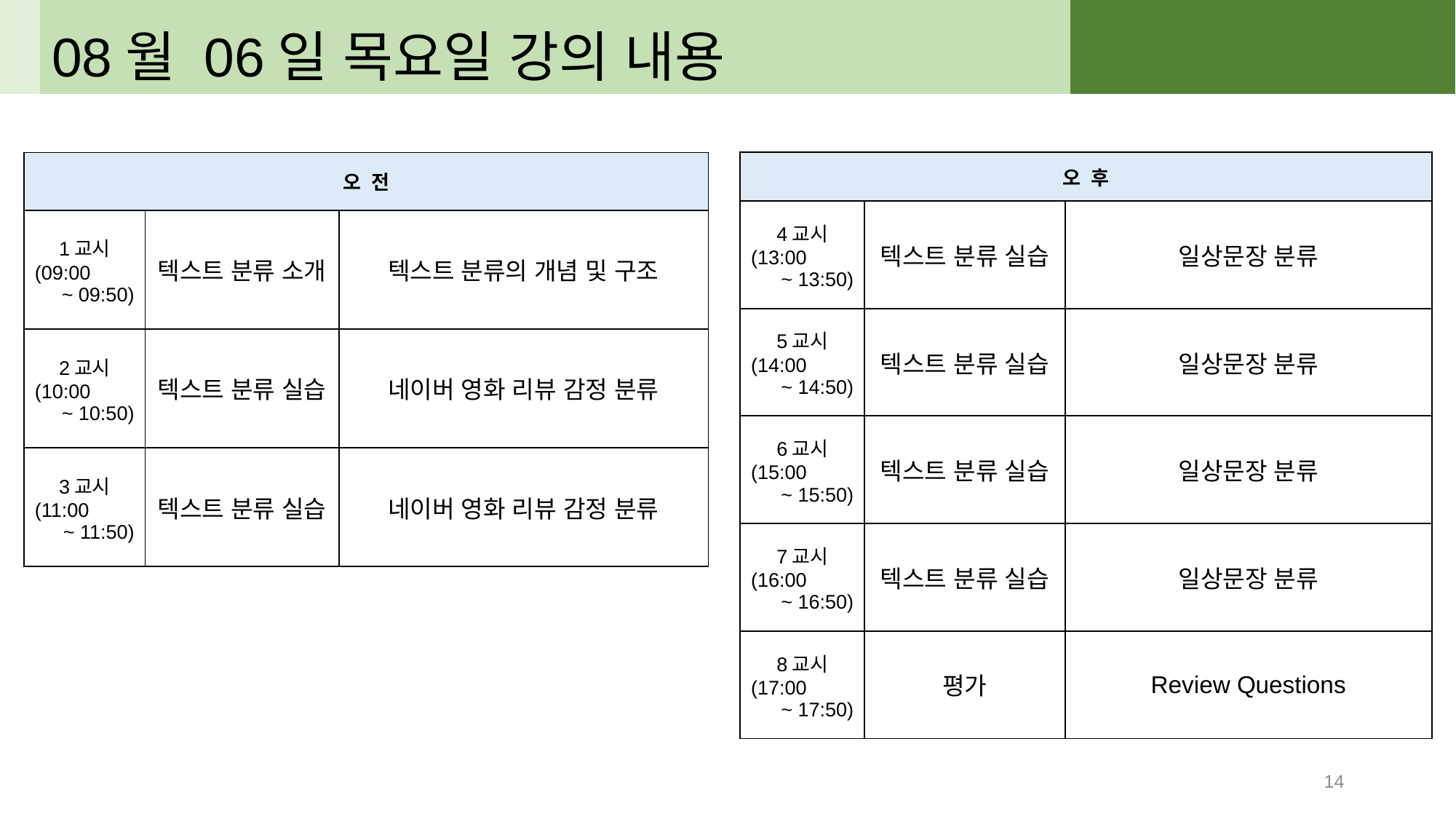

08월 06일 목요일 강의 내용

| 오 후 |  |  |
| --- | --- | --- |
| 4교시 (13:00 ~ 13:50) | 텍스트 분류 실습 | 일상문장 분류 |
| 5교시 (14:00 ~ 14:50) | 텍스트 분류 실습 | 일상문장 분류 |
| 6교시 (15:00 ~ 15:50) | 텍스트 분류 실습 | 일상문장 분류 |
| 7교시 (16:00 ~ 16:50) | 텍스트 분류 실습 | 일상문장 분류 |
| 8교시 (17:00 ~ 17:50) | 평가 | Review Questions |
| 오 전 |  |  |
| --- | --- | --- |
| 1교시 (09:00 ~ 09:50) | 텍스트 분류 소개 | 텍스트 분류의 개념 및 구조 |
| 2교시 (10:00 ~ 10:50) | 텍스트 분류 실습 | 네이버 영화 리뷰 감정 분류 |
| 3교시 (11:00 ~ 11:50) | 텍스트 분류 실습 | 네이버 영화 리뷰 감정 분류 |
14